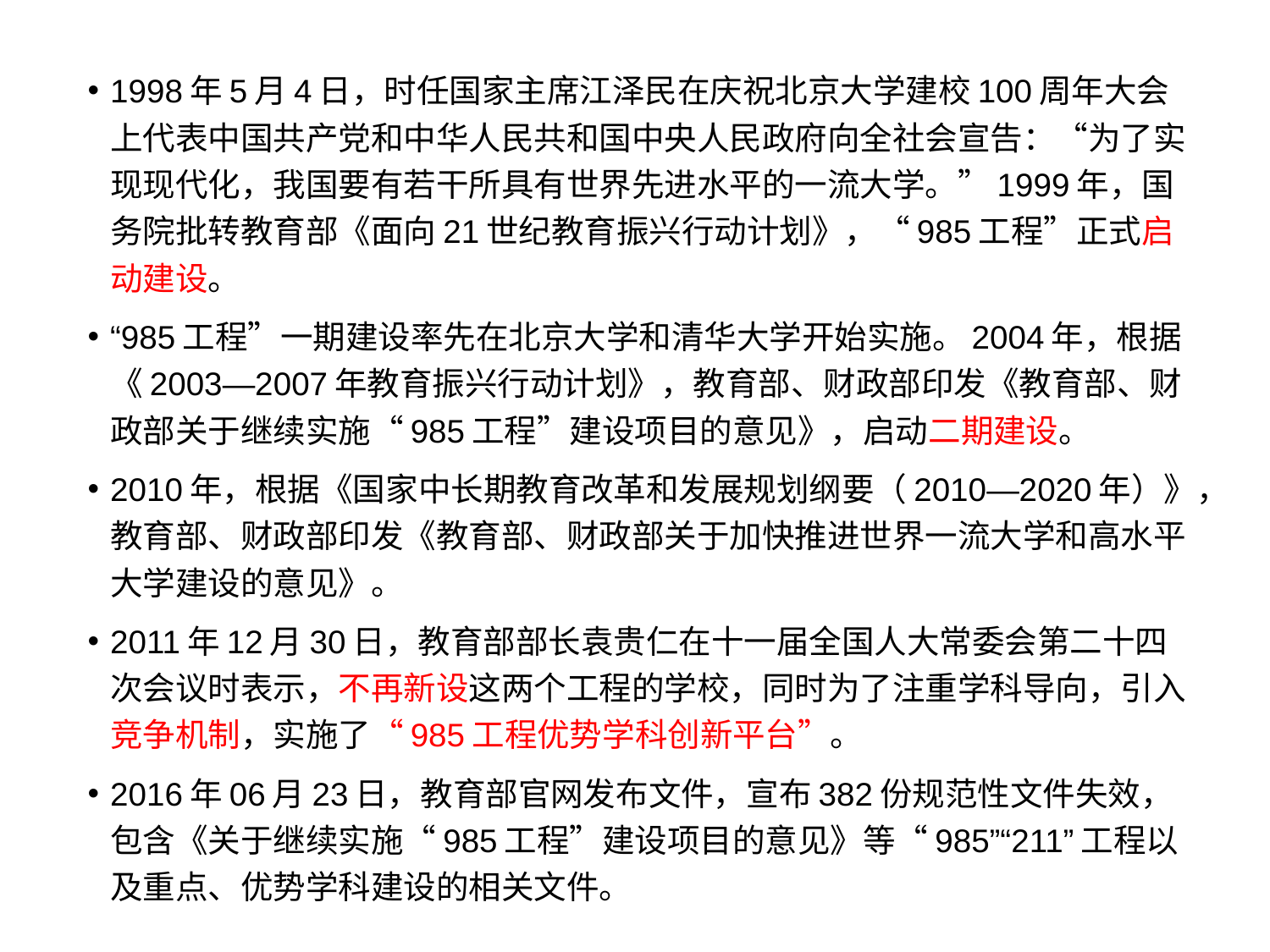

1998年5月4日，时任国家主席江泽民在庆祝北京大学建校100周年大会上代表中国共产党和中华人民共和国中央人民政府向全社会宣告：“为了实现现代化，我国要有若干所具有世界先进水平的一流大学。”1999年，国务院批转教育部《面向21世纪教育振兴行动计划》，“985工程”正式启动建设。
“985工程”一期建设率先在北京大学和清华大学开始实施。2004年，根据《2003—2007年教育振兴行动计划》，教育部、财政部印发《教育部、财政部关于继续实施“985工程”建设项目的意见》，启动二期建设。
2010年，根据《国家中长期教育改革和发展规划纲要（2010—2020年）》，教育部、财政部印发《教育部、财政部关于加快推进世界一流大学和高水平大学建设的意见》。
2011年12月30日，教育部部长袁贵仁在十一届全国人大常委会第二十四次会议时表示，不再新设这两个工程的学校，同时为了注重学科导向，引入竞争机制，实施了“985工程优势学科创新平台”。
2016年06月23日，教育部官网发布文件，宣布382份规范性文件失效，包含《关于继续实施“985工程”建设项目的意见》等“985”“211”工程以及重点、优势学科建设的相关文件。